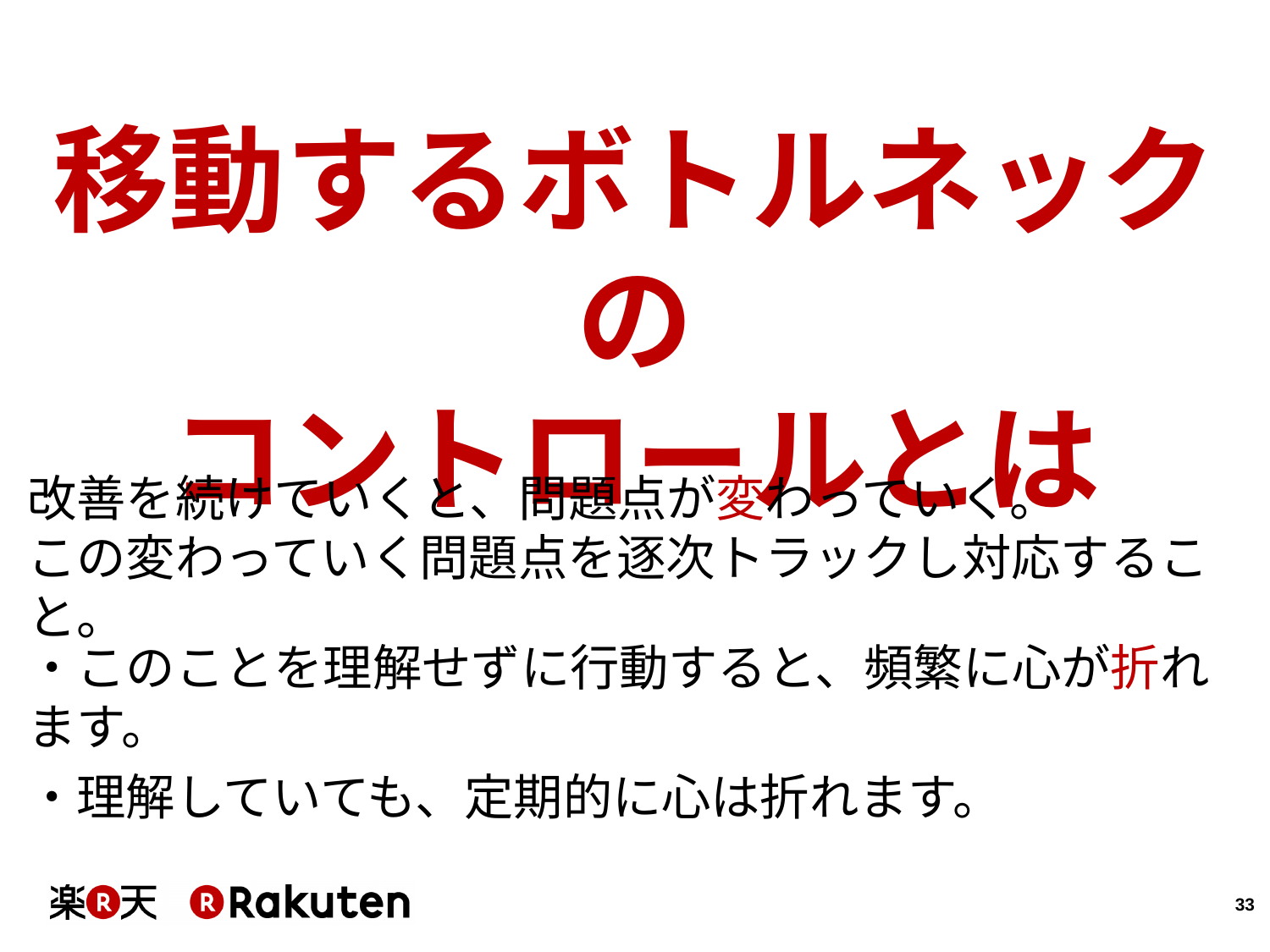

移動するボトルネックの
コントロールとは
改善を続けていくと、問題点が変わっていく。
この変わっていく問題点を逐次トラックし対応すること。
・このことを理解せずに行動すると、頻繁に心が折れます。
・理解していても、定期的に心は折れます。